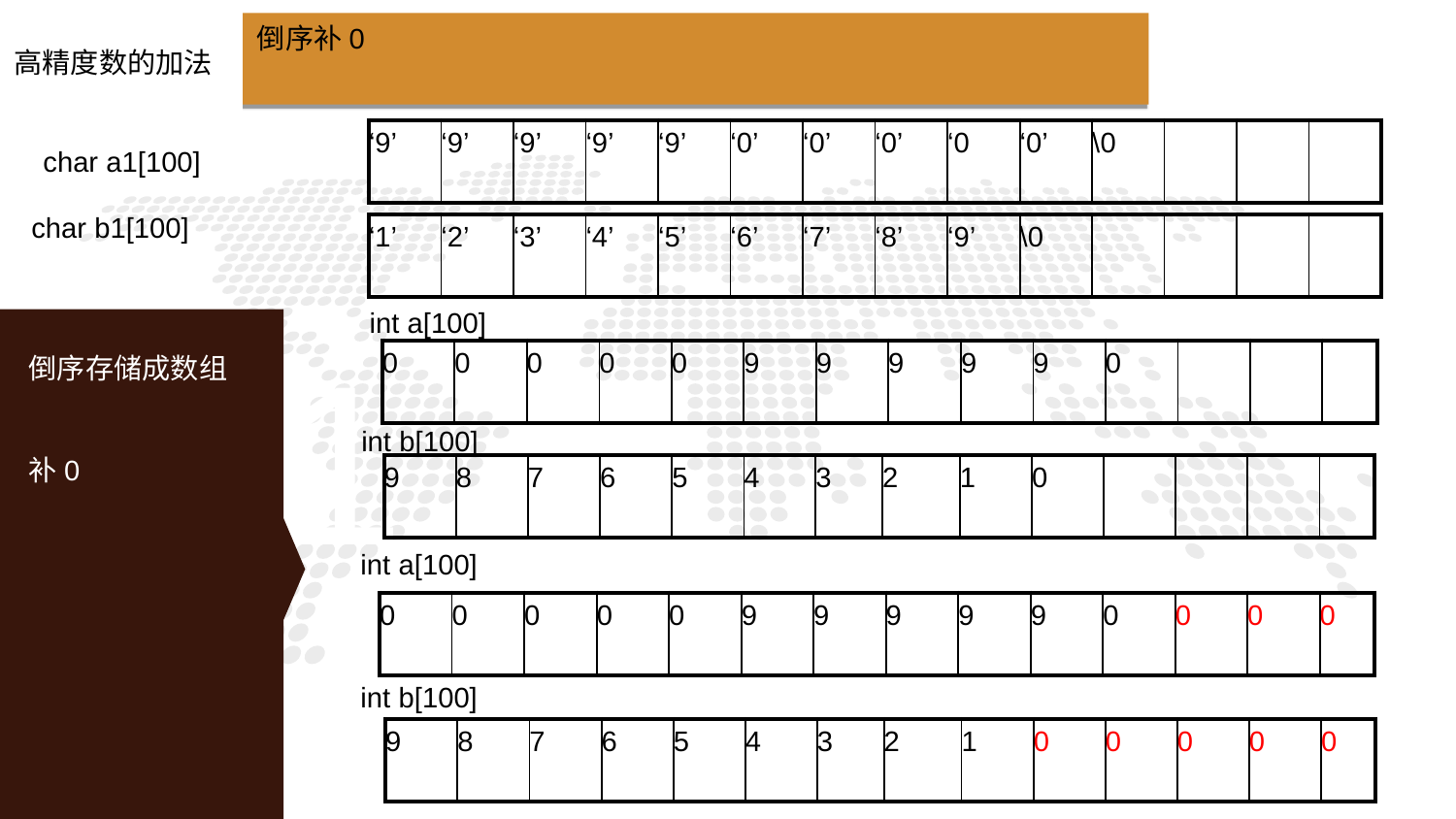

倒序补0
高精度数的加法
点击添加文本
| ‘9’ | ‘9’ | ‘9’ | ‘9’ | ‘9’ | ‘0’ | ‘0’ | ‘0’ | ‘0 | ‘0’ | \0 |  |  |  |
| --- | --- | --- | --- | --- | --- | --- | --- | --- | --- | --- | --- | --- | --- |
char a1[100]
char b1[100]
| ‘1’ | ‘2’ | ‘3’ | ‘4’ | ‘5’ | ‘6’ | ‘7’ | ‘8’ | ‘9’ | \0 |  |  |  |  |
| --- | --- | --- | --- | --- | --- | --- | --- | --- | --- | --- | --- | --- | --- |
 int a[100]
1
| 0 | 0 | 0 | 0 | 0 | 9 | 9 | 9 | 9 | 9 | 0 |  |  |  |
| --- | --- | --- | --- | --- | --- | --- | --- | --- | --- | --- | --- | --- | --- |
倒序存储成数组

补0
int b[100]

| 9 | 8 | 7 | 6 | 5 | 4 | 3 | 2 | 1 | 0 |  |  |  |  |
| --- | --- | --- | --- | --- | --- | --- | --- | --- | --- | --- | --- | --- | --- |
 int a[100]
PART  ONE
| 0 | 0 | 0 | 0 | 0 | 9 | 9 | 9 | 9 | 9 | 0 | 0 | 0 | 0 |
| --- | --- | --- | --- | --- | --- | --- | --- | --- | --- | --- | --- | --- | --- |
int b[100]
| 9 | 8 | 7 | 6 | 5 | 4 | 3 | 2 | 1 | 0 | 0 | 0 | 0 | 0 |
| --- | --- | --- | --- | --- | --- | --- | --- | --- | --- | --- | --- | --- | --- |